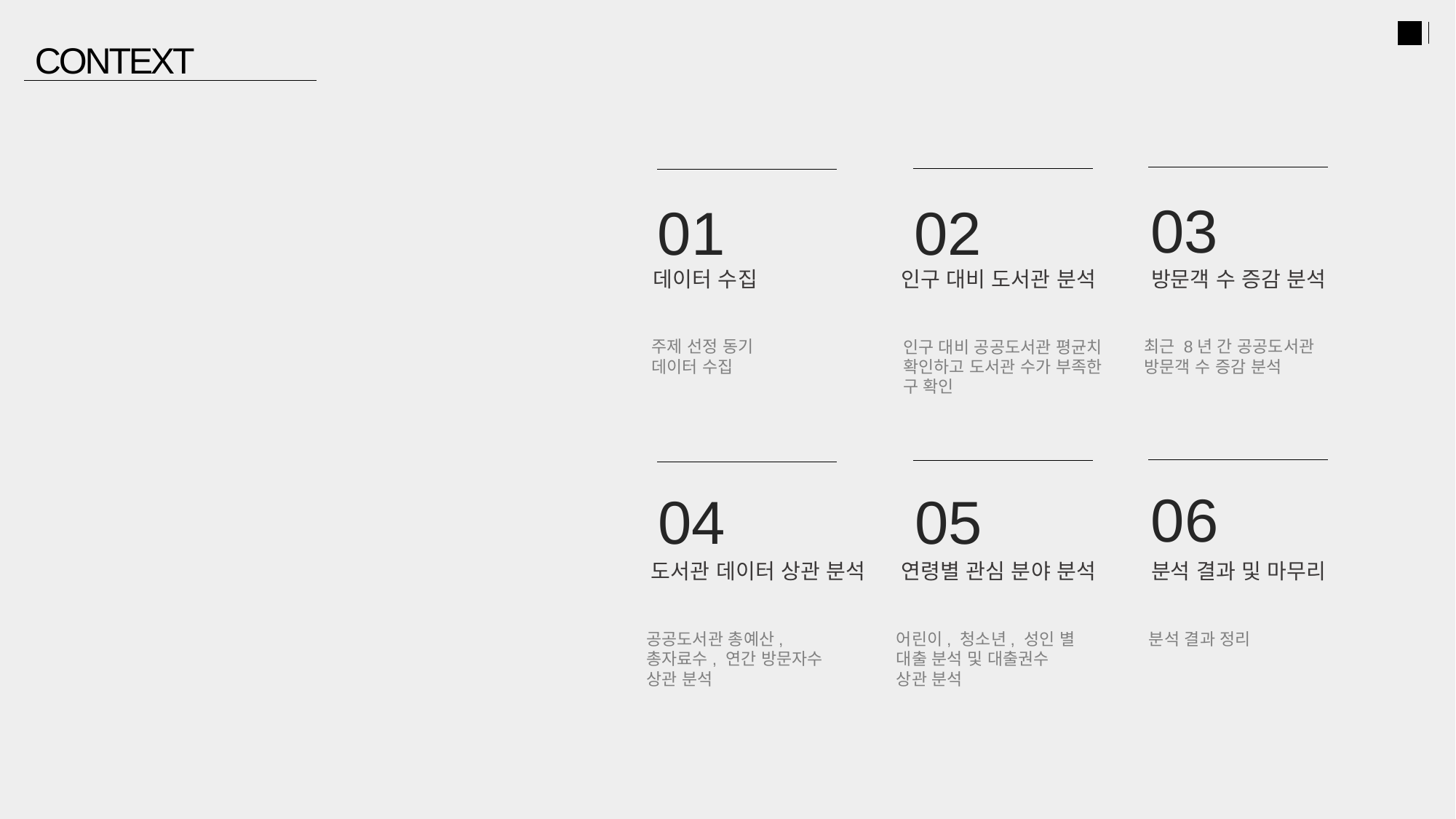

CONTEXT
03
01
02
06
04
05
데이터 수집
인구 대비 도서관 분석
방문객 수 증감 분석
도서관 데이터 상관 분석
연령별 관심 분야 분석
분석 결과 및 마무리
최근 8년 간 공공도서관
방문객 수 증감 분석
인구 대비 공공도서관 평균치
확인하고 도서관 수가 부족한
구 확인
주제 선정 동기
데이터 수집
분석 결과 정리
어린이, 청소년, 성인 별
대출 분석 및 대출권수
상관 분석
공공도서관 총예산,
총자료수, 연간 방문자수
상관 분석